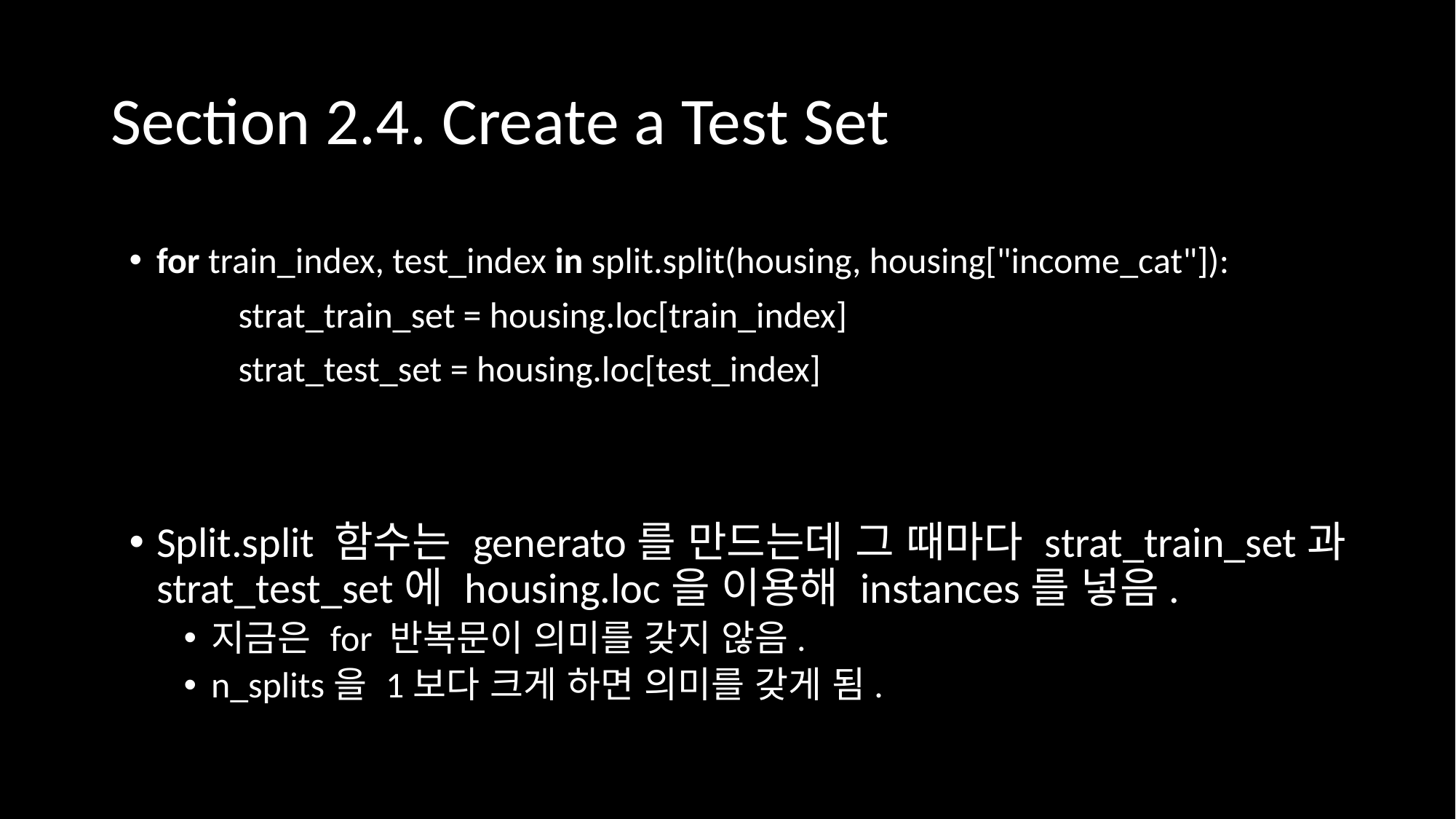

# Section 2.4. Create a Test Set
for train_index, test_index in split.split(housing, housing["income_cat"]):
	strat_train_set = housing.loc[train_index]
	strat_test_set = housing.loc[test_index]
Split.split 함수는 generato를 만드는데 그 때마다 strat_train_set과 strat_test_set에 housing.loc을 이용해 instances를 넣음.
지금은 for 반복문이 의미를 갖지 않음.
n_splits을 1보다 크게 하면 의미를 갖게 됨.